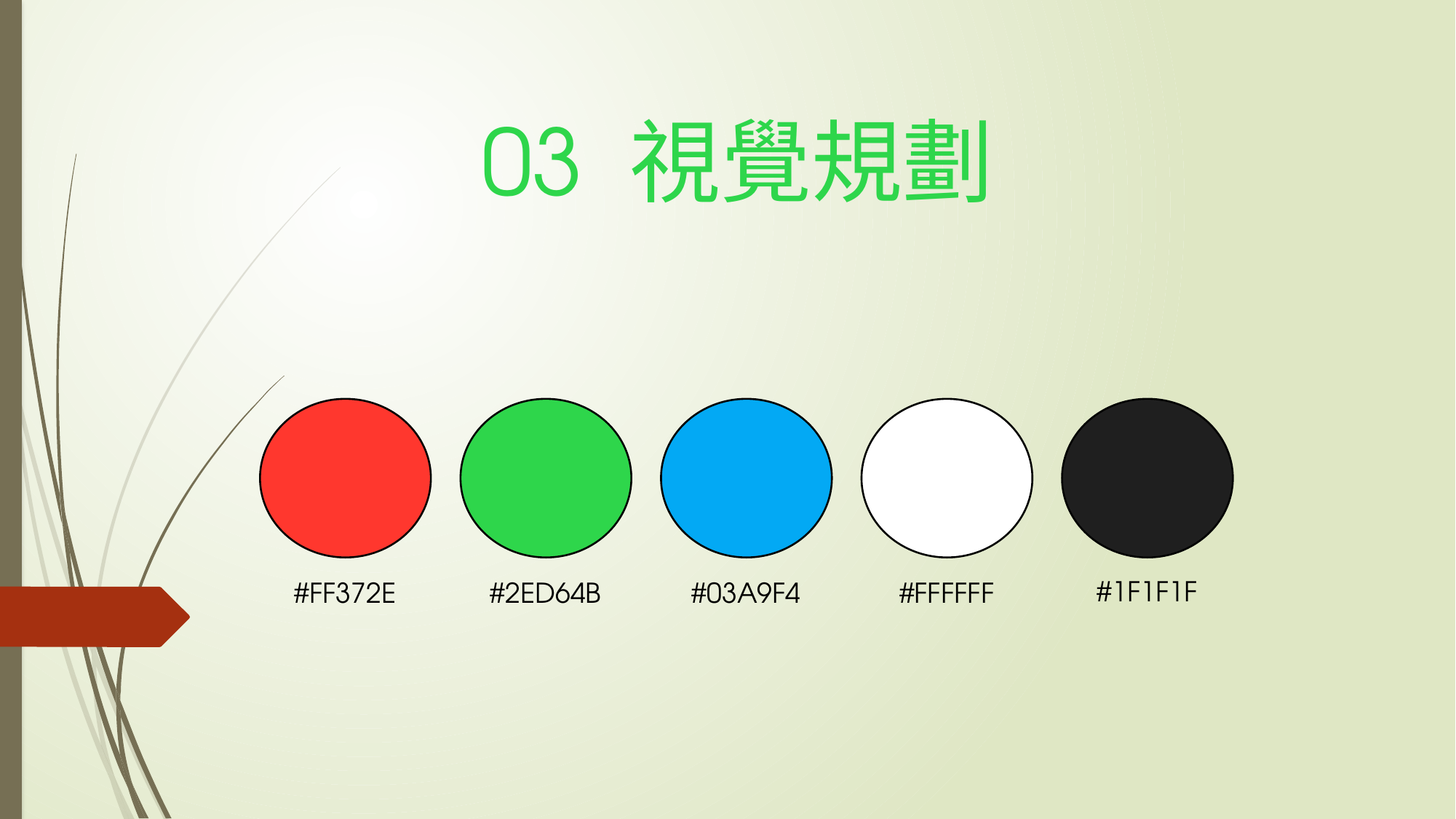

# 03 視覺規劃

#1F1F1F
#FF372E
#2ED64B
#03A9F4
#FFFFFF